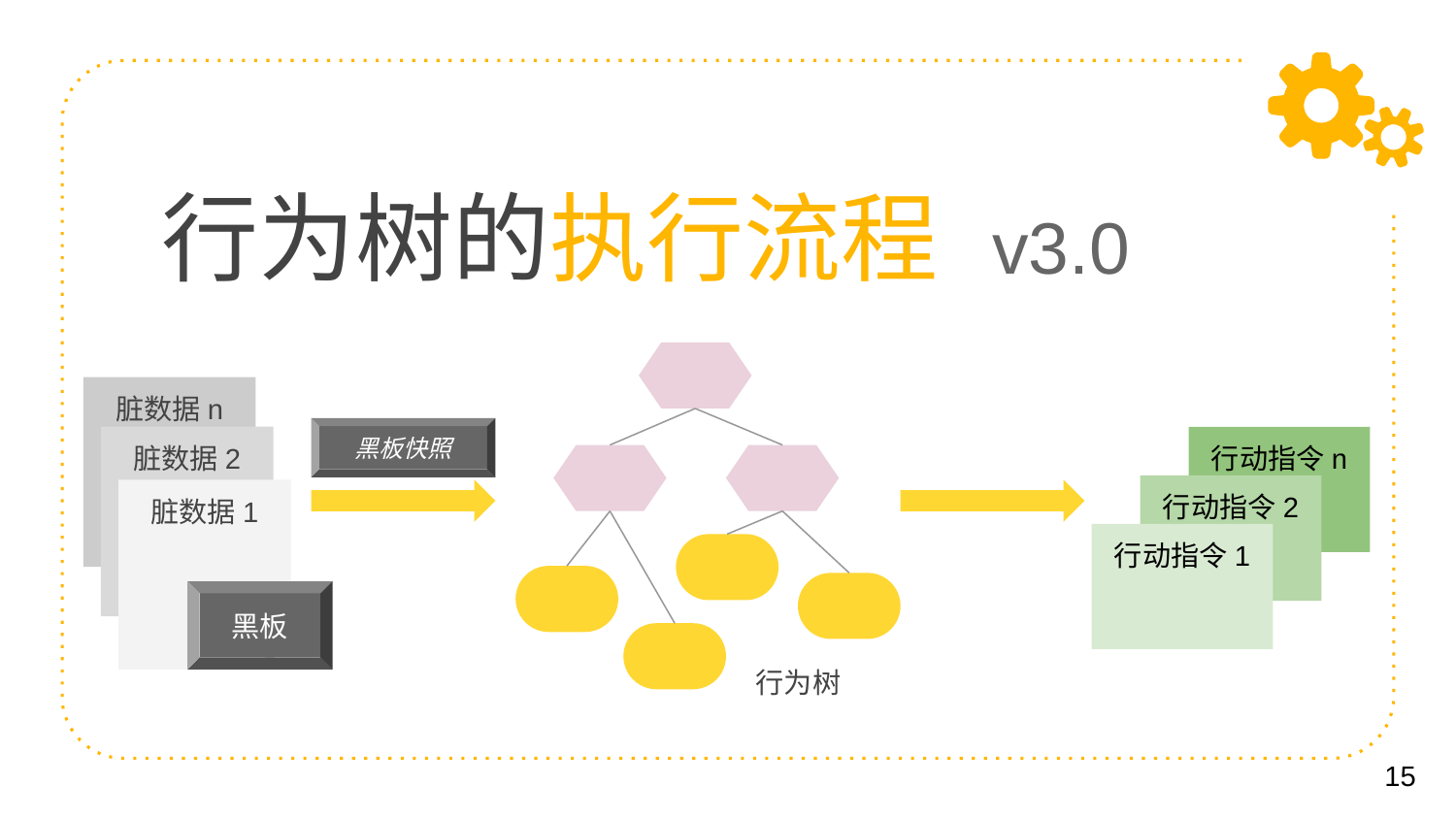

# 行为树的执行流程 v3.0

脏数据n
脏数据2
脏数据1
黑板快照
行动指令n
行动指令2
行动指令1

黑板
行为树
15